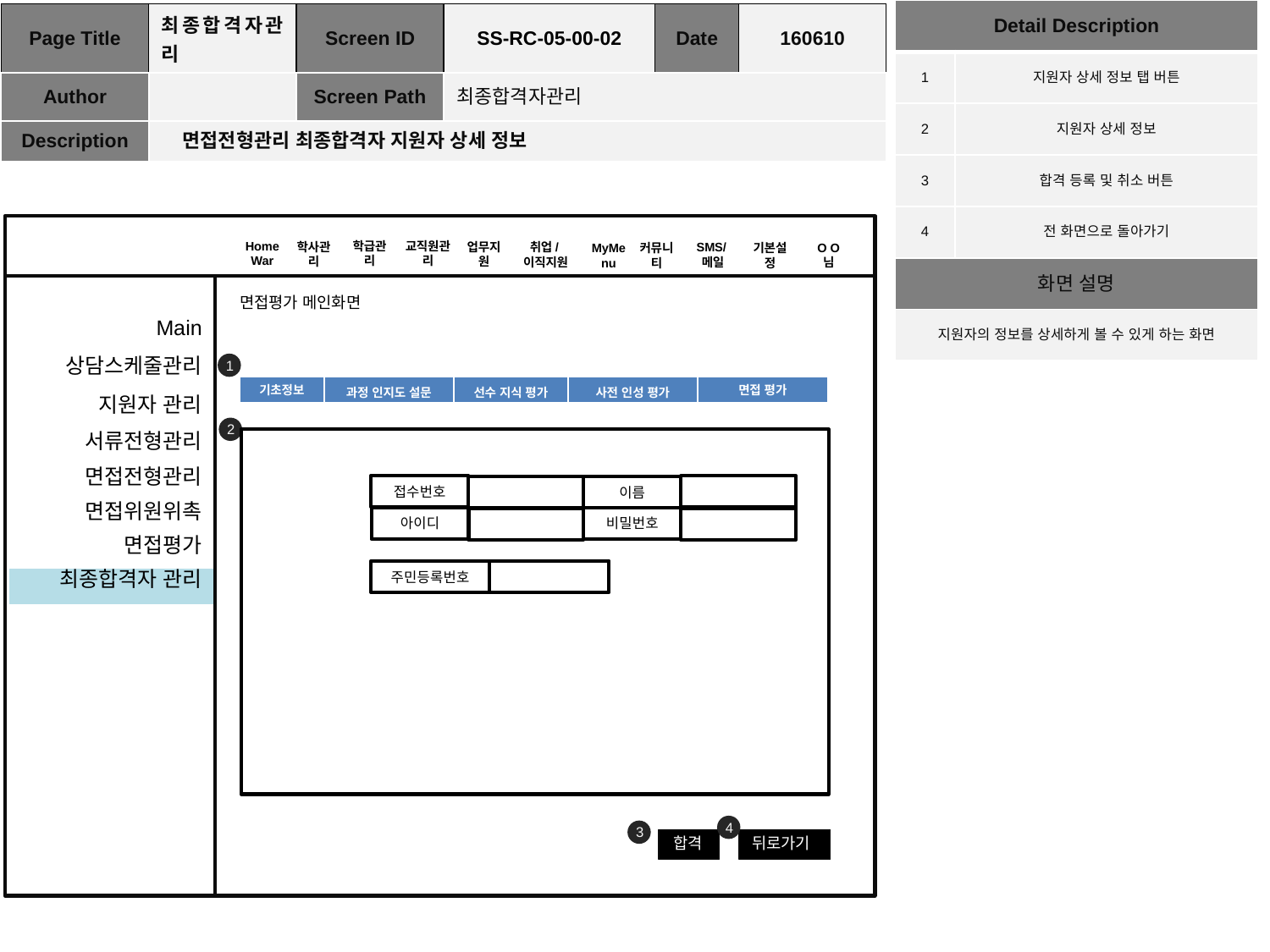

| Detail Description |  |
| --- | --- |
| 1 | 지원자 상세 정보 탭 버튼 |
| 2 | 지원자 상세 정보 |
| 3 | 합격 등록 및 취소 버튼 |
| 4 | 전 화면으로 돌아가기 |
| 화면 설명 |  |
| 지원자의 정보를 상세하게 볼 수 있게 하는 화면 |  |
| Page Title | 최종합격자관리 | Screen ID | SS-RC-05-00-02 | Date | 160610 |
| --- | --- | --- | --- | --- | --- |
| Author |  | Screen Path | 최종합격자관리 |  |  |
| Description | 면접전형관리 최종합격자 지원자 상세 정보 |  |  |  |  |

HomeWar
학급관리
교직원관리
업무지원
학사관리
취업/이직지원
SMS/메일
O O 님
커뮤니티
기본설정
MyMenu

면접평가 메인화면
Main
상담스케줄관리
1

| 기초정보 | 과정 인지도 설문 | 선수 지식 평가 | 사전 인성 평가 | 면접 평가 |
| --- | --- | --- | --- | --- |
지원자 관리
2

서류전형관리

접수번호

이름
아이디

비밀번호

주민등록번호
면접전형관리
면접위원위촉
면접평가
최종합격자 관리

4

3

합격

뒤로가기